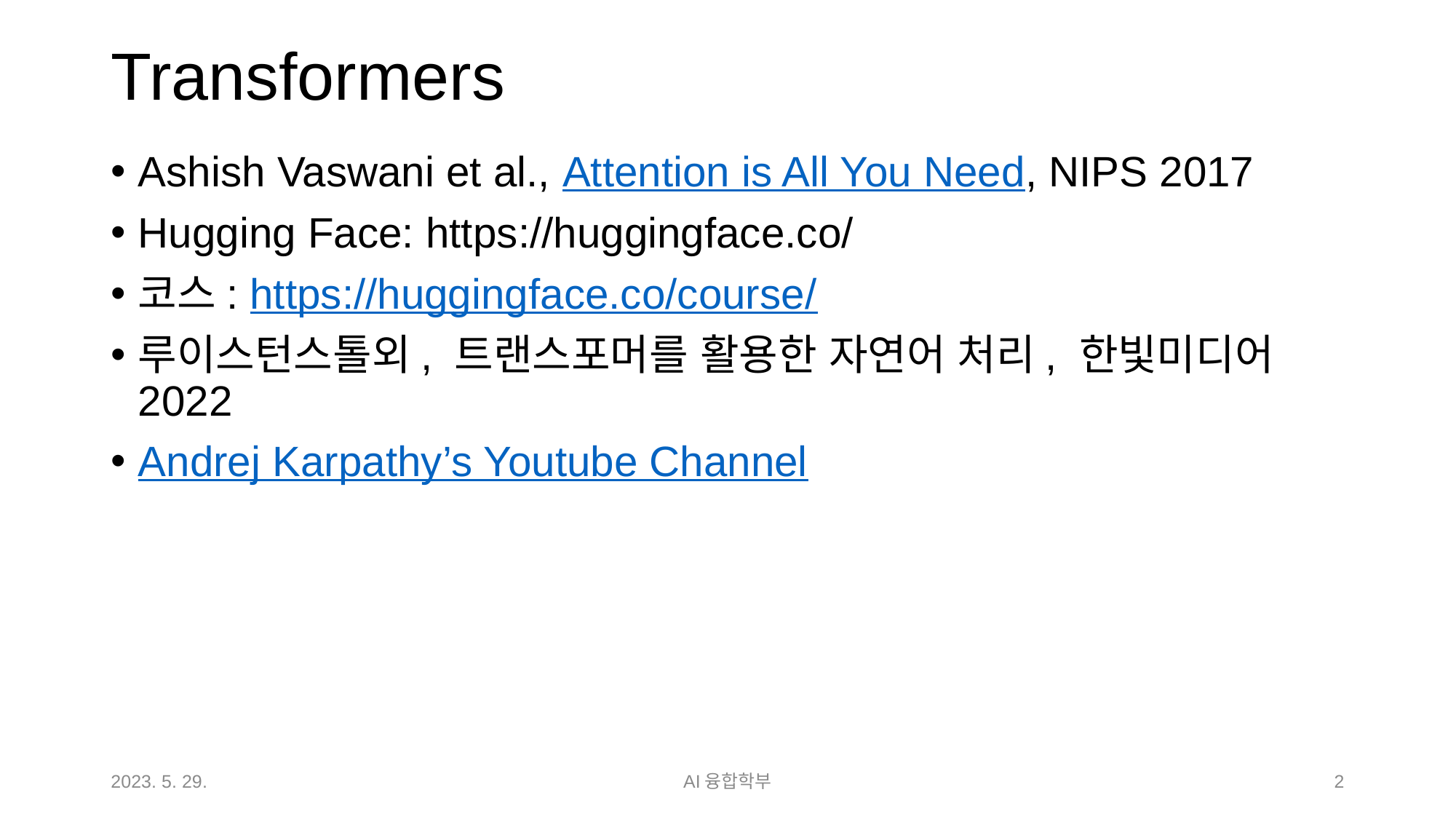

# Transformers
Ashish Vaswani et al., Attention is All You Need, NIPS 2017
Hugging Face: https://huggingface.co/
코스: https://huggingface.co/course/
루이스턴스톨외, 트랜스포머를 활용한 자연어 처리, 한빛미디어 2022
Andrej Karpathy’s Youtube Channel

2023. 5. 29.
AI융합학부
2